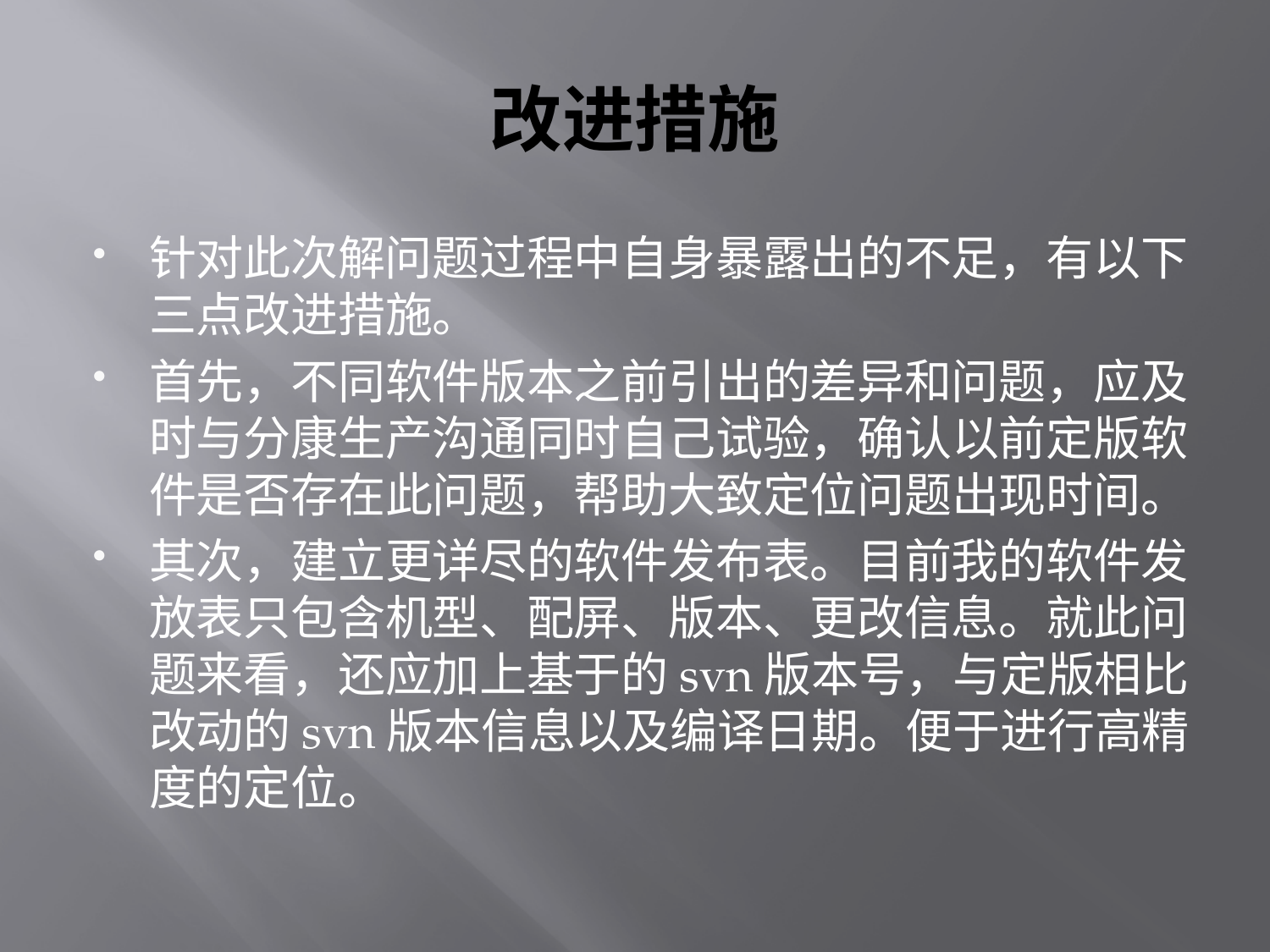

# 改进措施
针对此次解问题过程中自身暴露出的不足，有以下三点改进措施。
首先，不同软件版本之前引出的差异和问题，应及时与分康生产沟通同时自己试验，确认以前定版软件是否存在此问题，帮助大致定位问题出现时间。
其次，建立更详尽的软件发布表。目前我的软件发放表只包含机型、配屏、版本、更改信息。就此问题来看，还应加上基于的svn版本号，与定版相比改动的svn版本信息以及编译日期。便于进行高精度的定位。